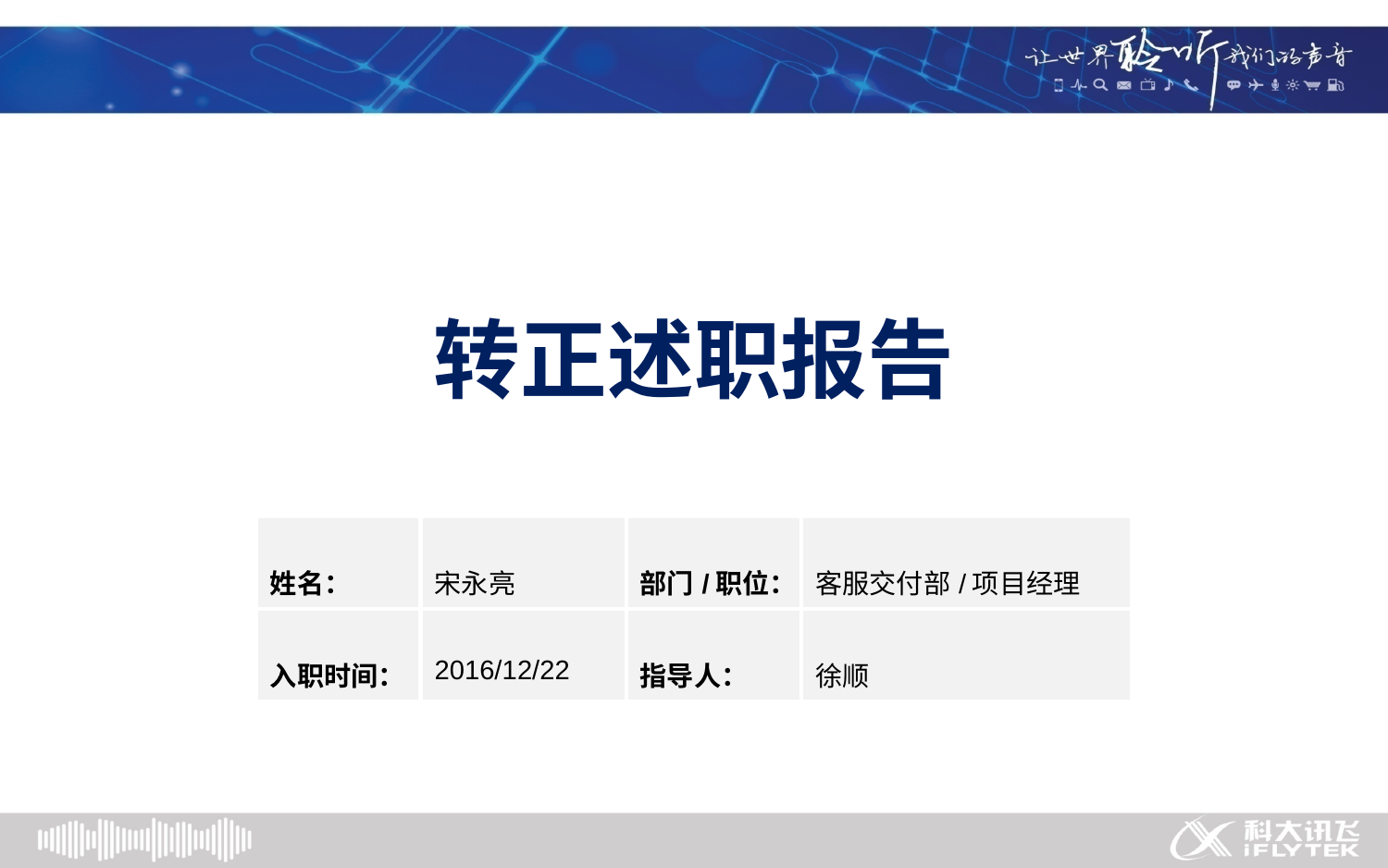

# 转正述职报告
| 姓名： | 宋永亮 | 部门/职位： | 客服交付部/项目经理 |
| --- | --- | --- | --- |
| 入职时间： | 2016/12/22 | 指导人： | 徐顺 |